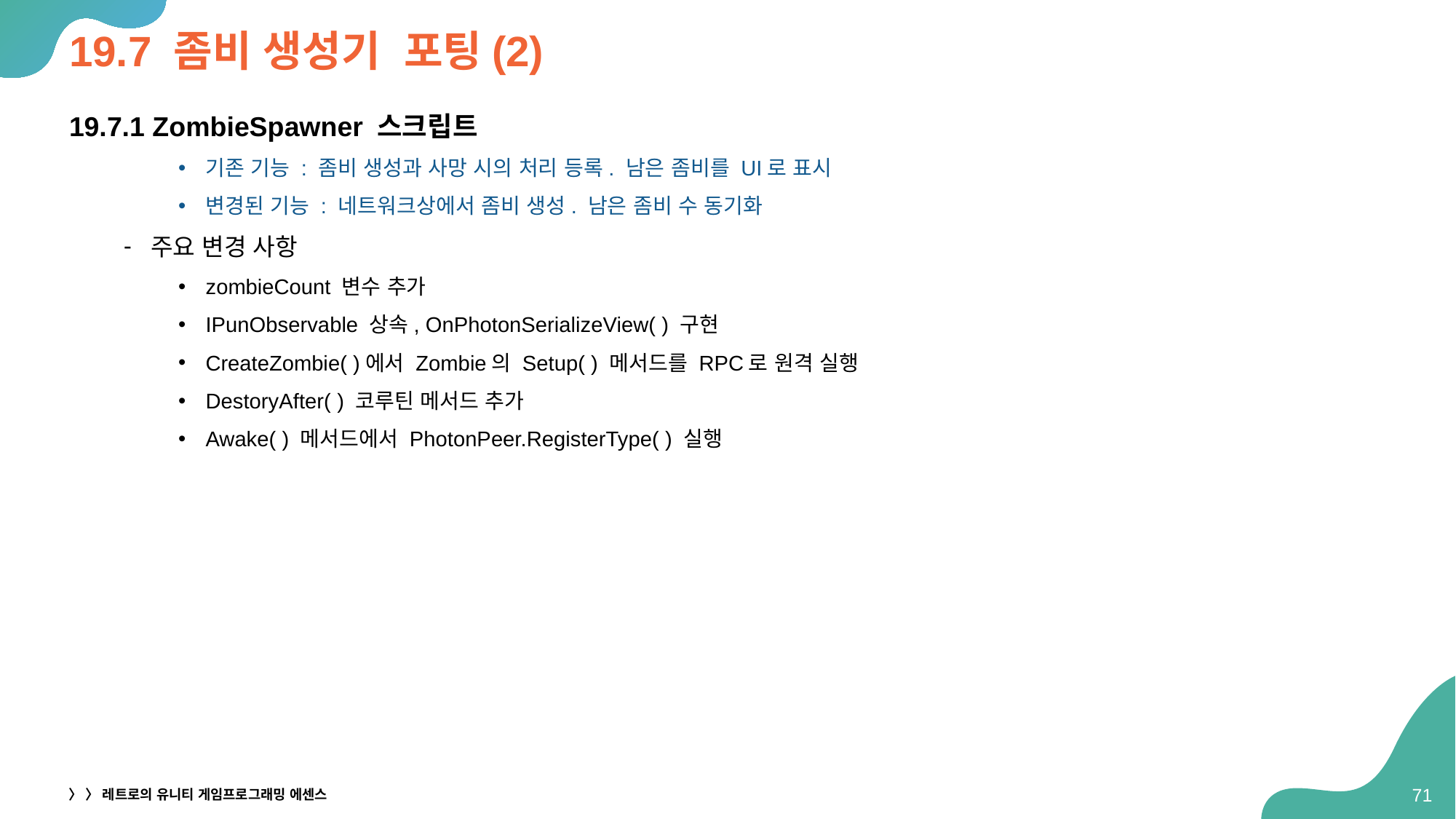

# 19.7 좀비 생성기  포팅(2)
19.7.1 ZombieSpawner 스크립트
기존 기능 : 좀비 생성과 사망 시의 처리 등록. 남은 좀비를 UI로 표시
변경된 기능 : 네트워크상에서 좀비 생성. 남은 좀비 수 동기화
주요 변경 사항
zombieCount 변수 추가
IPunObservable 상속, OnPhotonSerializeView( ) 구현
CreateZombie( )에서 Zombie의 Setup( ) 메서드를 RPC로 원격 실행
DestoryAfter( ) 코루틴 메서드 추가
Awake( ) 메서드에서 PhotonPeer.RegisterType( ) 실행
71